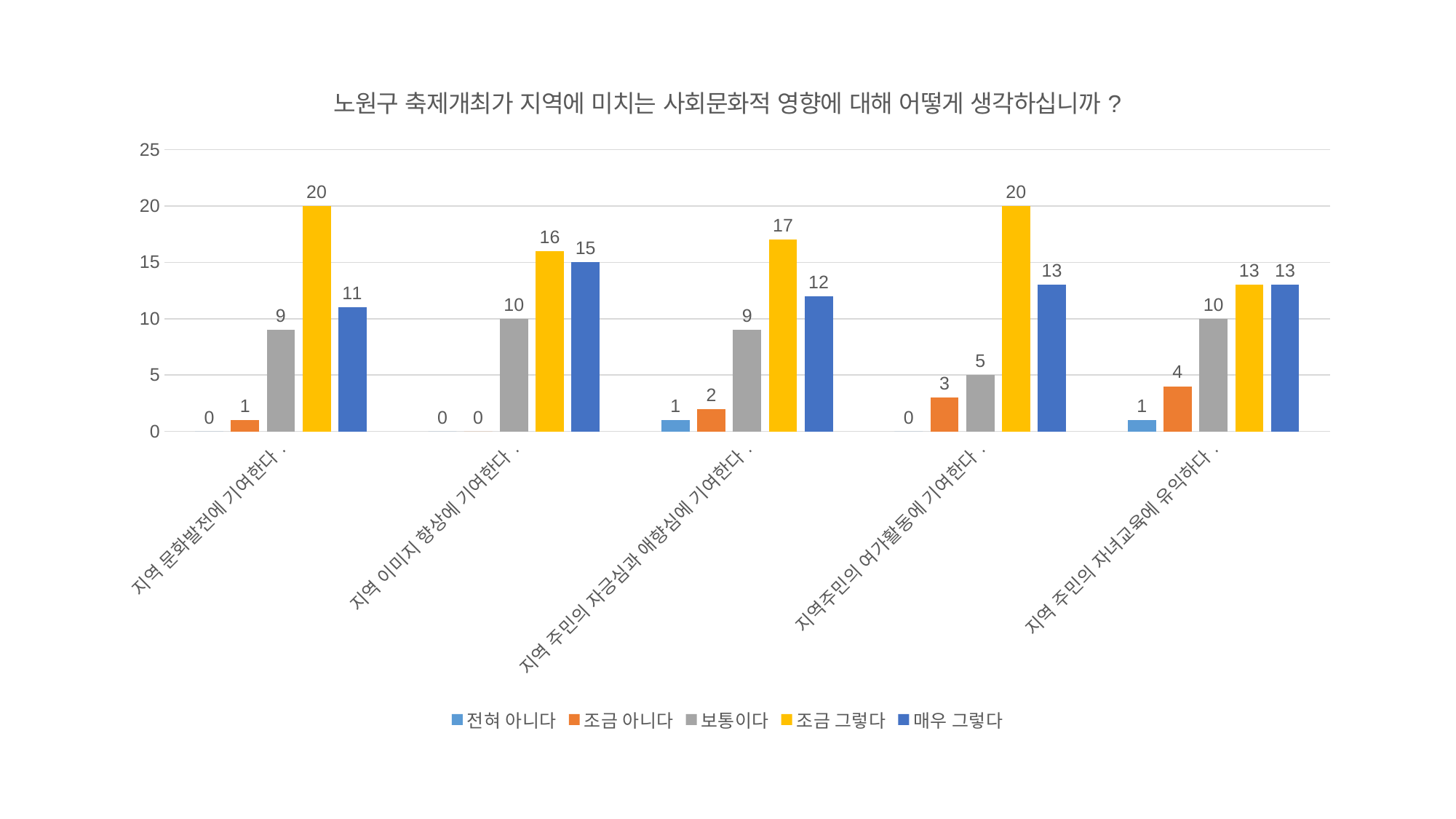

### Chart: 노원구 축제개최가 지역에 미치는 사회문화적 영향에 대해 어떻게 생각하십니까?

| Category | 전혀 아니다 | 조금 아니다 | 보통이다 | 조금 그렇다 | 매우 그렇다 |
|---|---|---|---|---|---|
| 지역 문화발전에 기여한다. | 0.0 | 1.0 | 9.0 | 20.0 | 11.0 |
| 지역 이미지 향상에 기여한다. | 0.0 | 0.0 | 10.0 | 16.0 | 15.0 |
| 지역 주민의 자긍심과 애향심에 기여한다. | 1.0 | 2.0 | 9.0 | 17.0 | 12.0 |
| 지역주민의 여가활동에 기여한다. | 0.0 | 3.0 | 5.0 | 20.0 | 13.0 |
| 지역 주민의 자녀교육에 유익하다. | 1.0 | 4.0 | 10.0 | 13.0 | 13.0 |